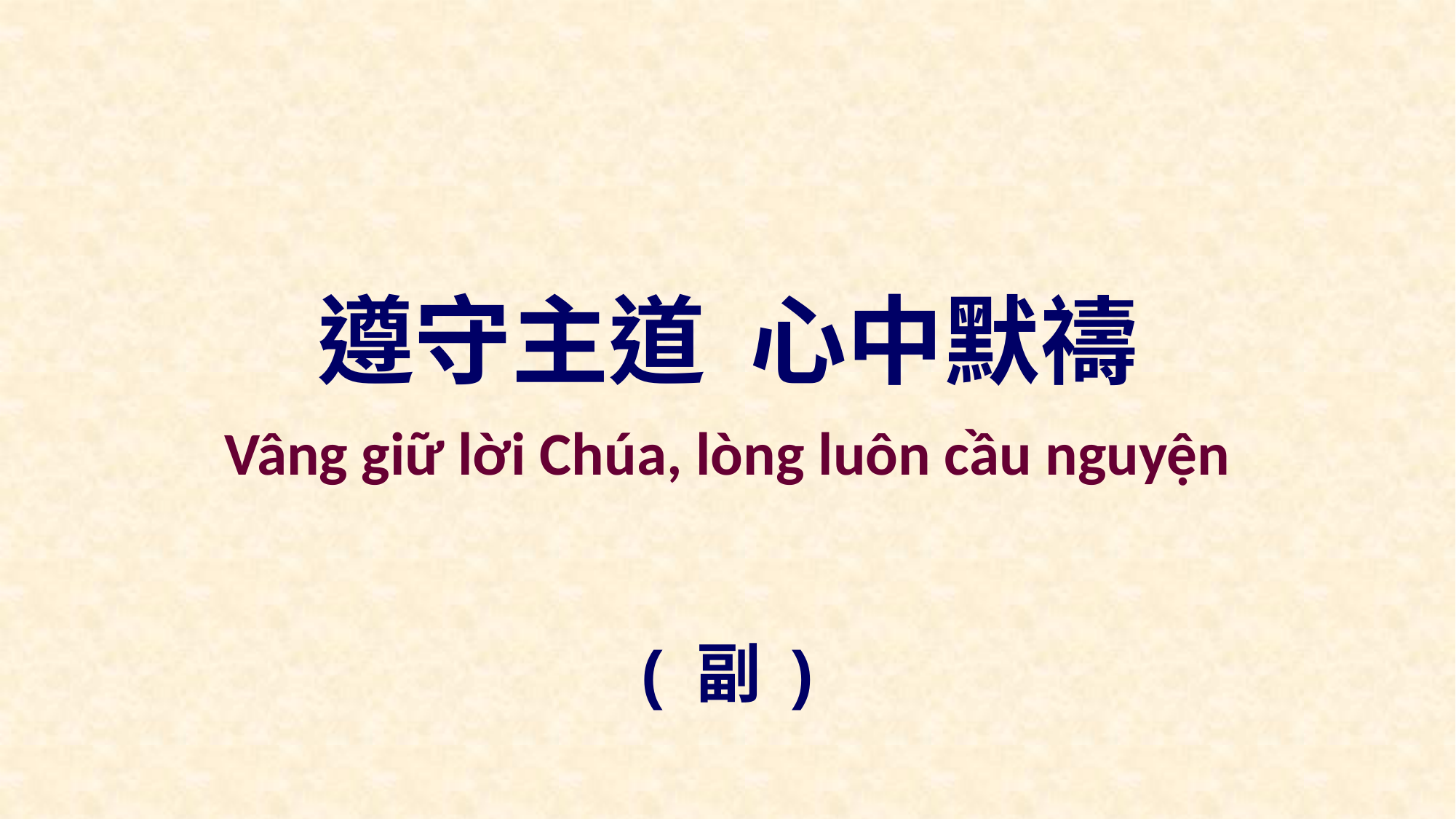

遵守主道  心中默禱
Vâng giữ lời Chúa, lòng luôn cầu nguyện
( 副 )